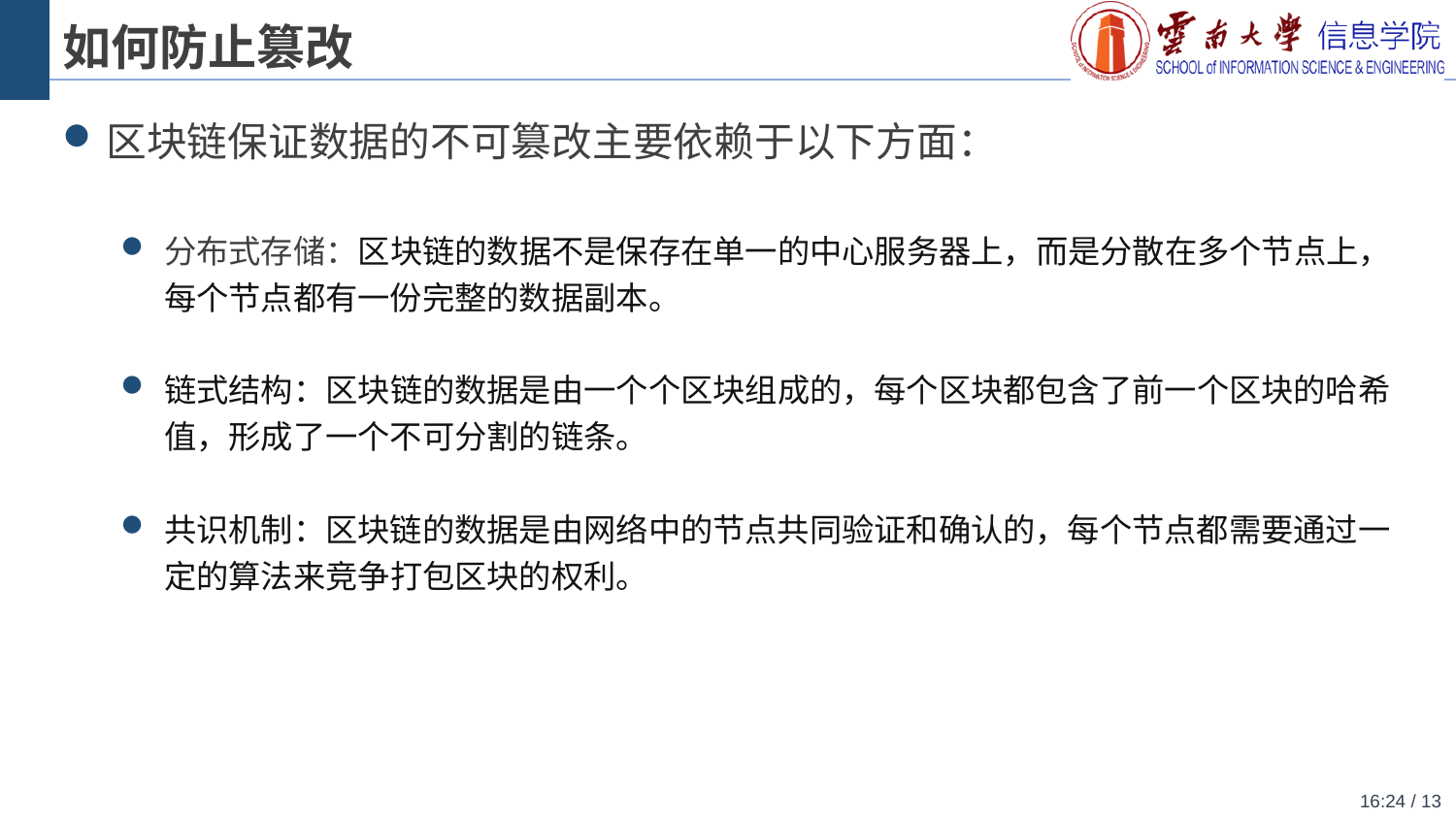

# 如何防止篡改
区块链保证数据的不可篡改主要依赖于以下方面：

分布式存储：区块链的数据不是保存在单一的中心服务器上，而是分散在多个节点上，每个节点都有一份完整的数据副本。

链式结构：区块链的数据是由一个个区块组成的，每个区块都包含了前一个区块的哈希值，形成了一个不可分割的链条。

共识机制：区块链的数据是由网络中的节点共同验证和确认的，每个节点都需要通过一定的算法来竞争打包区块的权利。